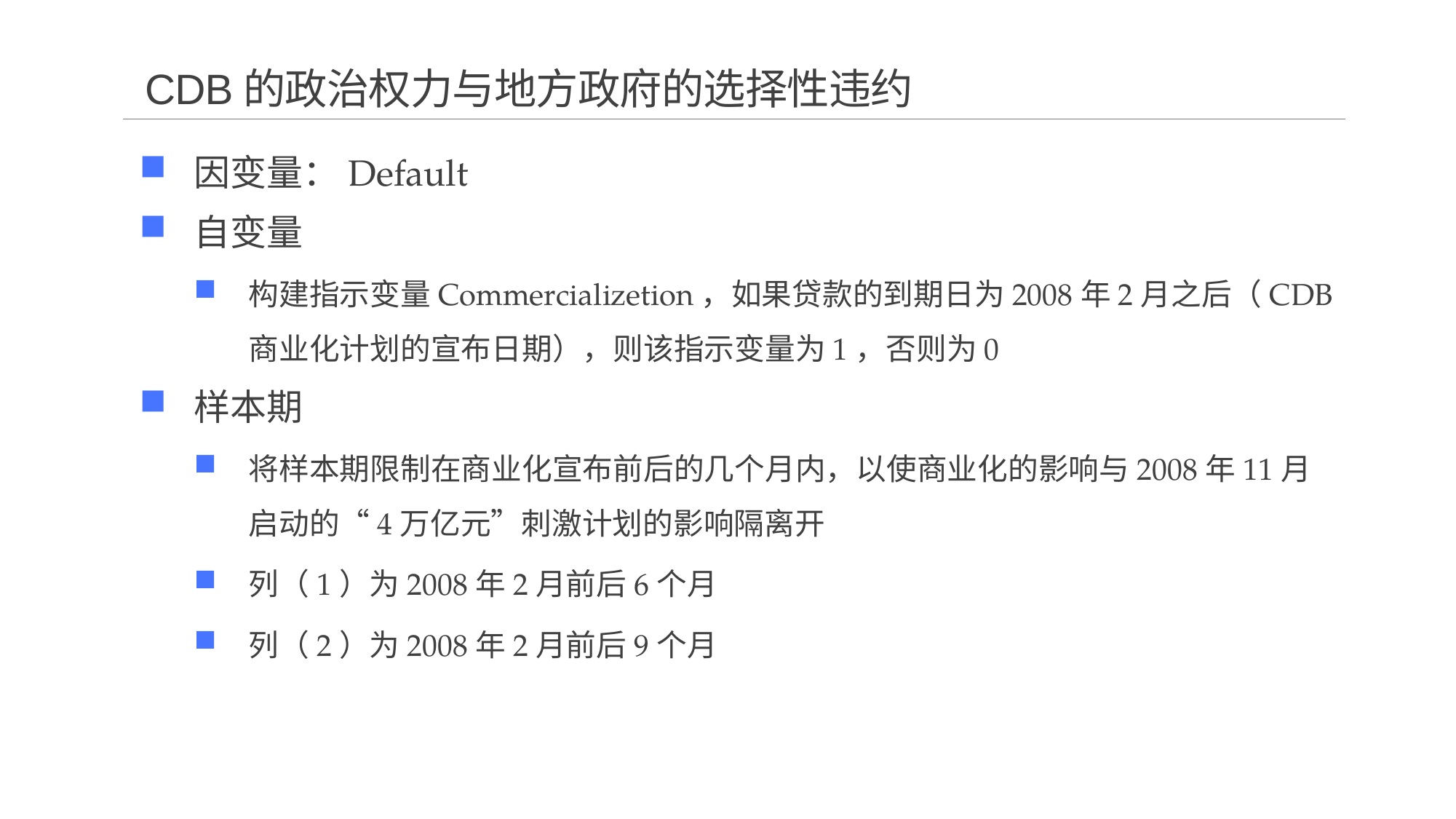

# CDB的政治权力与地方政府的选择性违约
因变量：Default
自变量
构建指示变量Commercializetion，如果贷款的到期日为2008年2月之后（CDB商业化计划的宣布日期），则该指示变量为1，否则为0
样本期
将样本期限制在商业化宣布前后的几个月内，以使商业化的影响与2008年11月启动的“4万亿元”刺激计划的影响隔离开
列（1）为2008年2月前后6个月
列（2）为2008年2月前后9个月